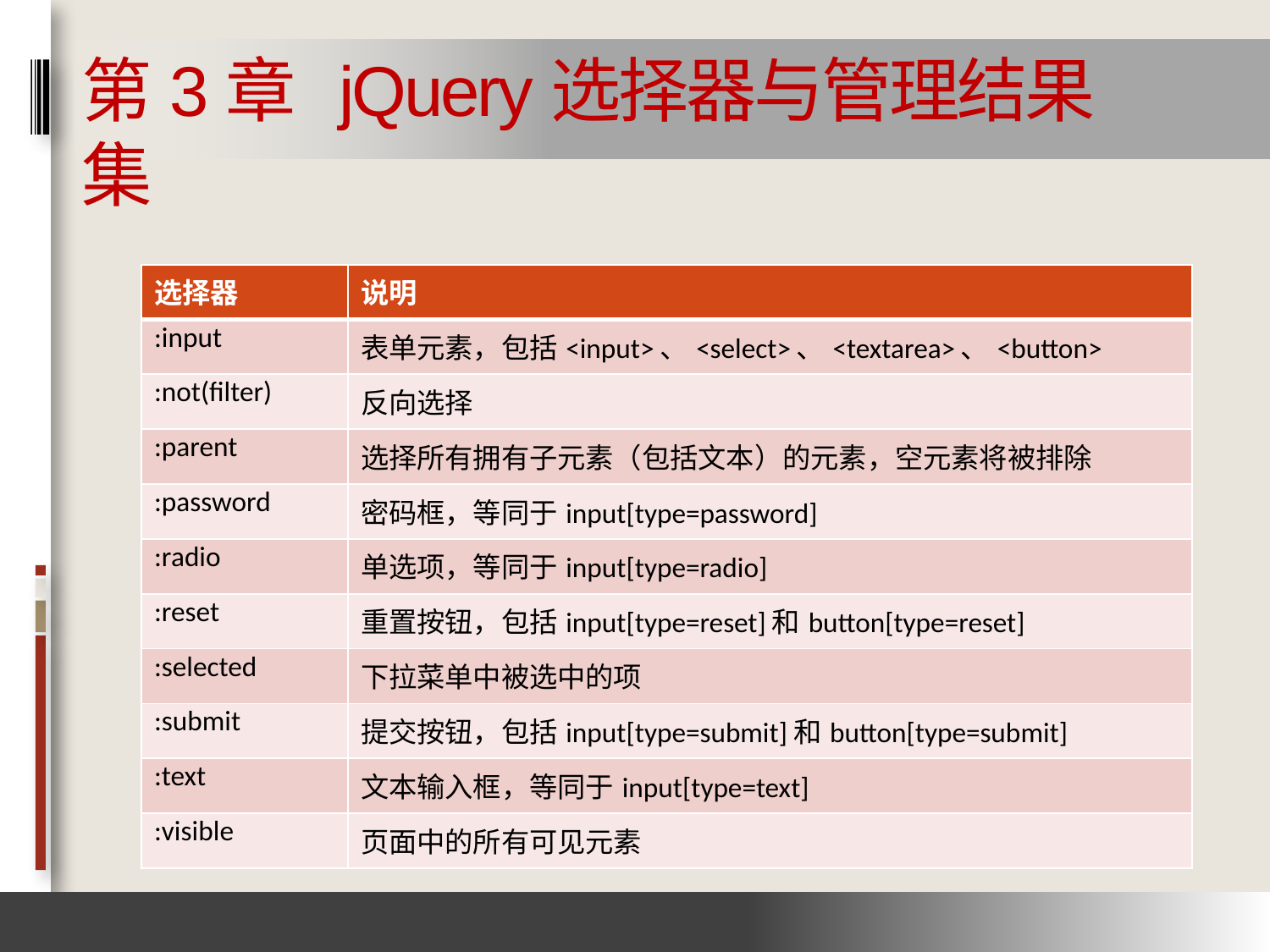

# 第3章  jQuery选择器与管理结果集

| 选择器 | 说明 |
| --- | --- |
| :input | 表单元素，包括<input>、<select>、<textarea>、<button> |
| :not(filter) | 反向选择 |
| :parent | 选择所有拥有子元素（包括文本）的元素，空元素将被排除 |
| :password | 密码框，等同于input[type=password] |
| :radio | 单选项，等同于input[type=radio] |
| :reset | 重置按钮，包括input[type=reset]和button[type=reset] |
| :selected | 下拉菜单中被选中的项 |
| :submit | 提交按钮，包括input[type=submit]和button[type=submit] |
| :text | 文本输入框，等同于input[type=text] |
| :visible | 页面中的所有可见元素 |